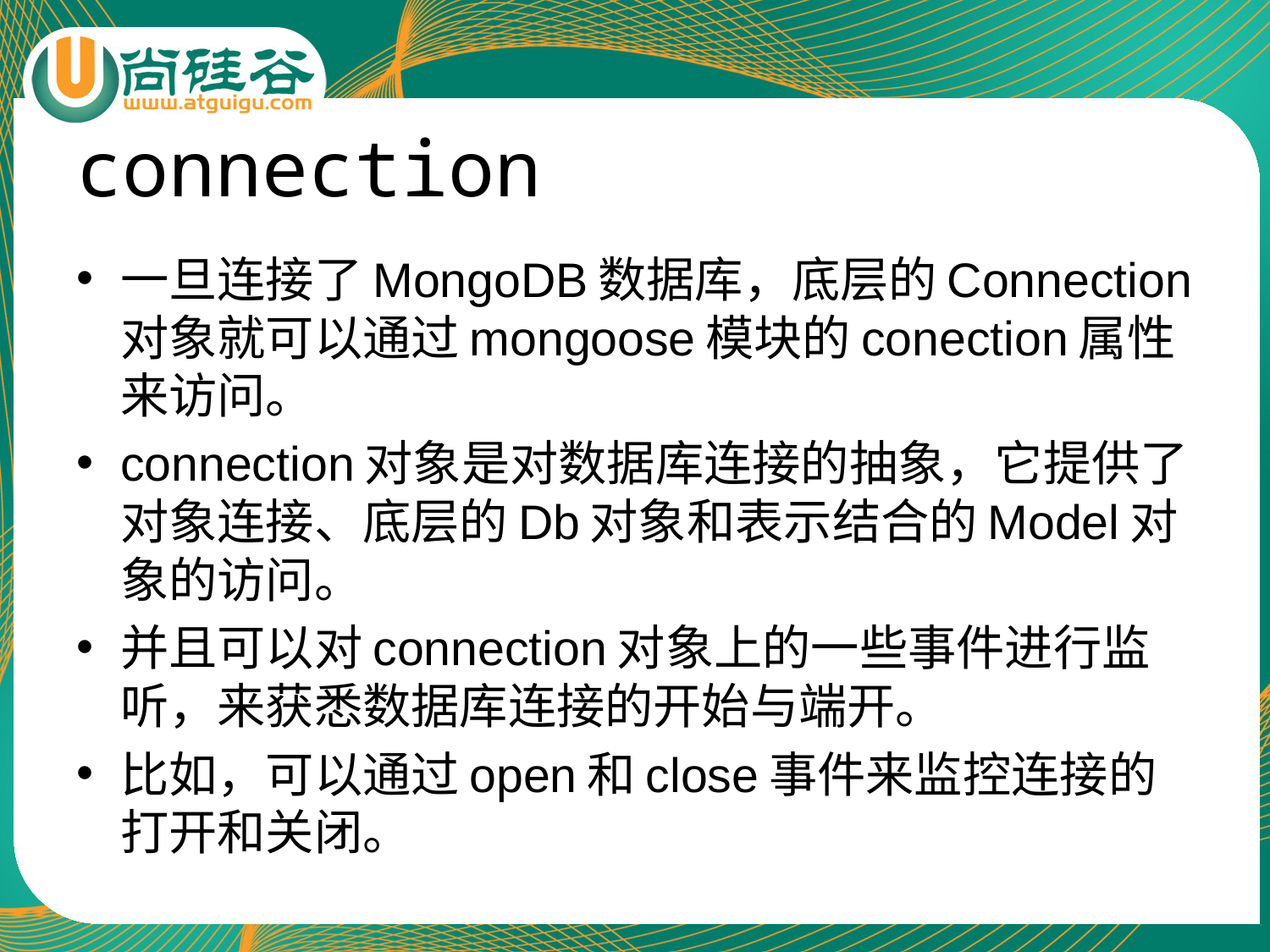

# connection
一旦连接了MongoDB数据库，底层的Connection对象就可以通过mongoose模块的conection属性来访问。
connection对象是对数据库连接的抽象，它提供了对象连接、底层的Db对象和表示结合的Model对象的访问。
并且可以对connection对象上的一些事件进行监听，来获悉数据库连接的开始与端开。
比如，可以通过open和close事件来监控连接的打开和关闭。